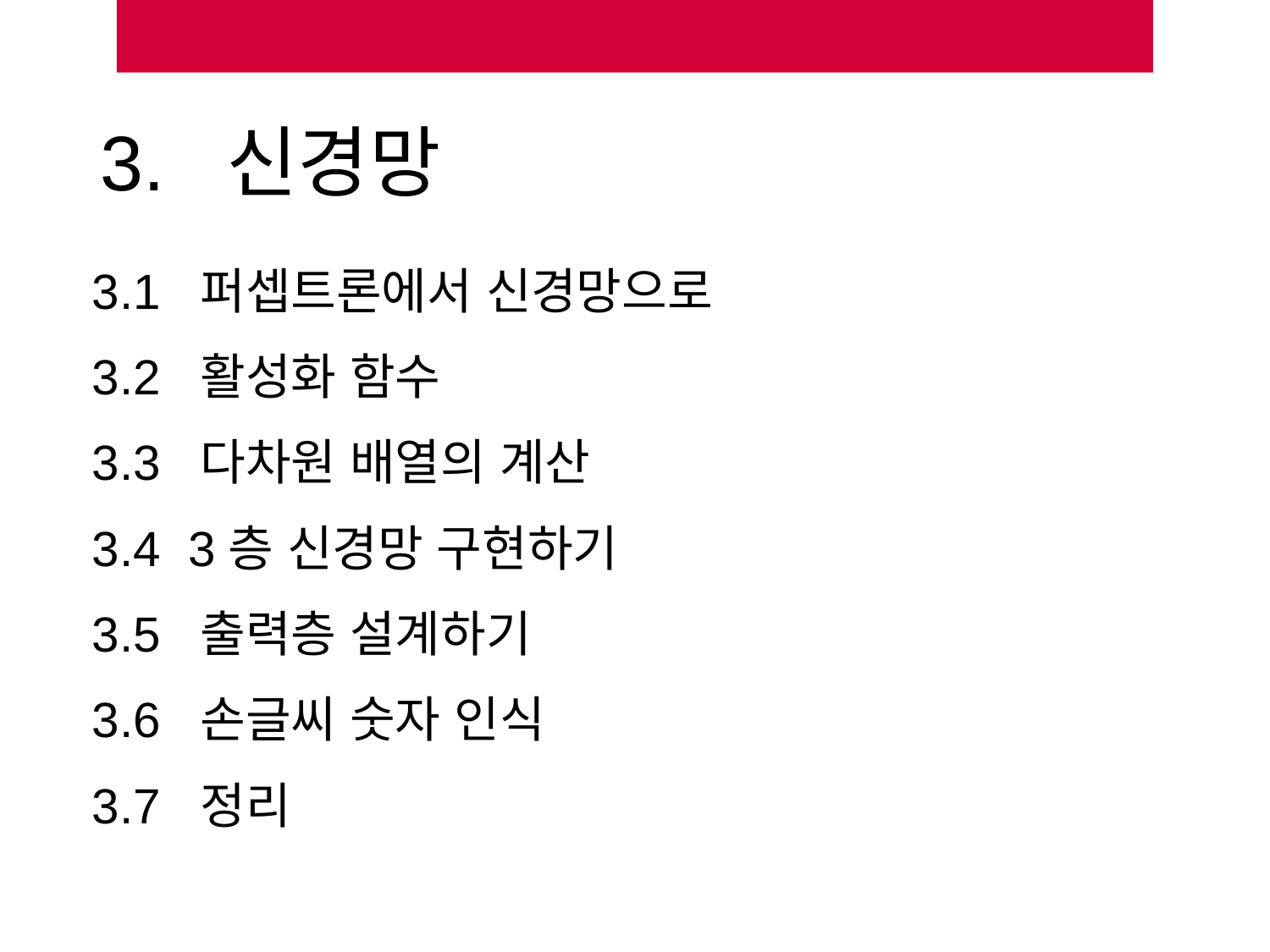

# 3.  신경망
3.1  퍼셉트론에서 신경망으로
3.2  활성화 함수
3.3  다차원 배열의 계산
3.4  3층 신경망 구현하기
3.5  출력층 설계하기
3.6  손글씨 숫자 인식
3.7  정리